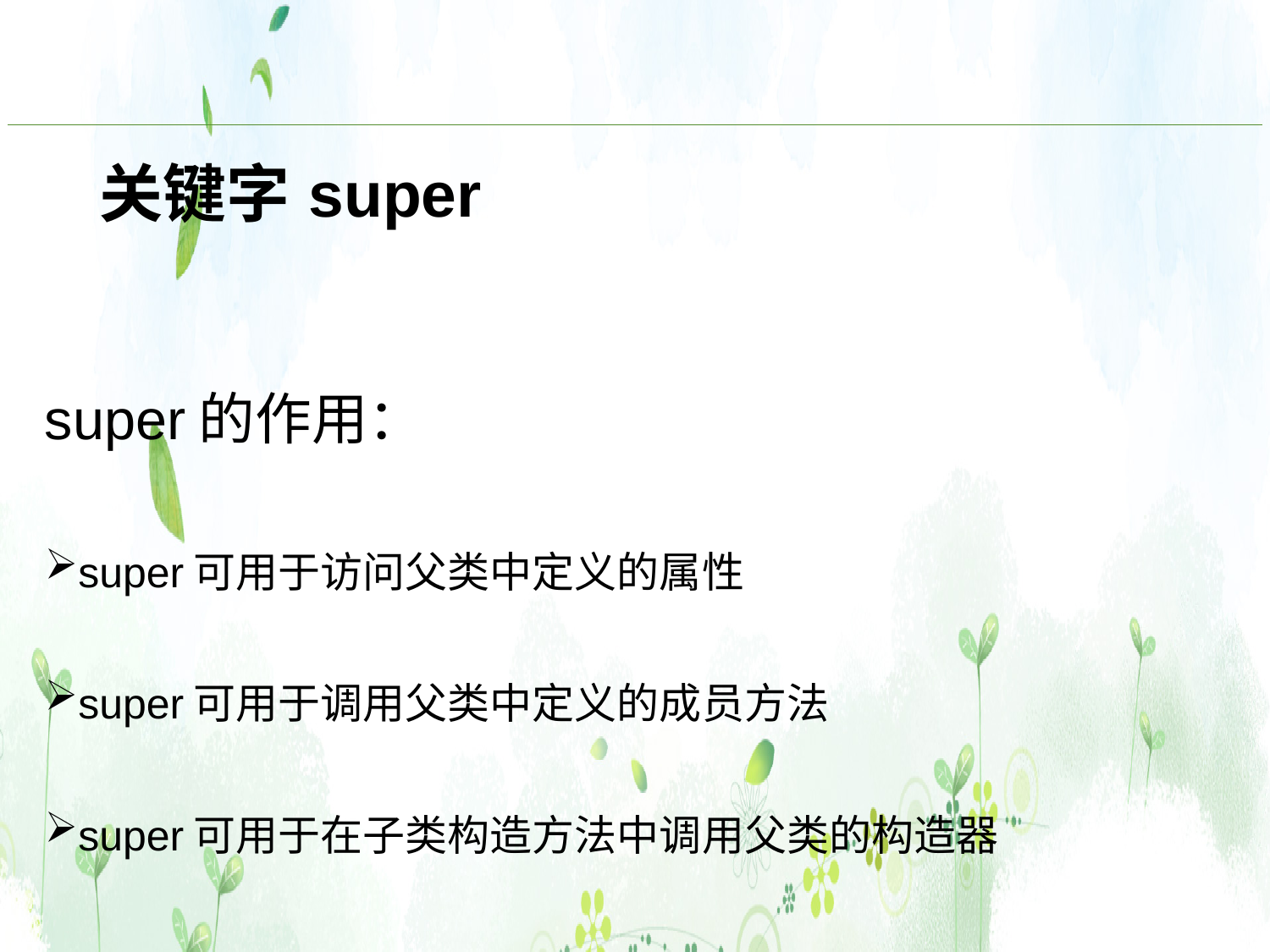

# 关键字super
super的作用：
super可用于访问父类中定义的属性
super可用于调用父类中定义的成员方法
super可用于在子类构造方法中调用父类的构造器